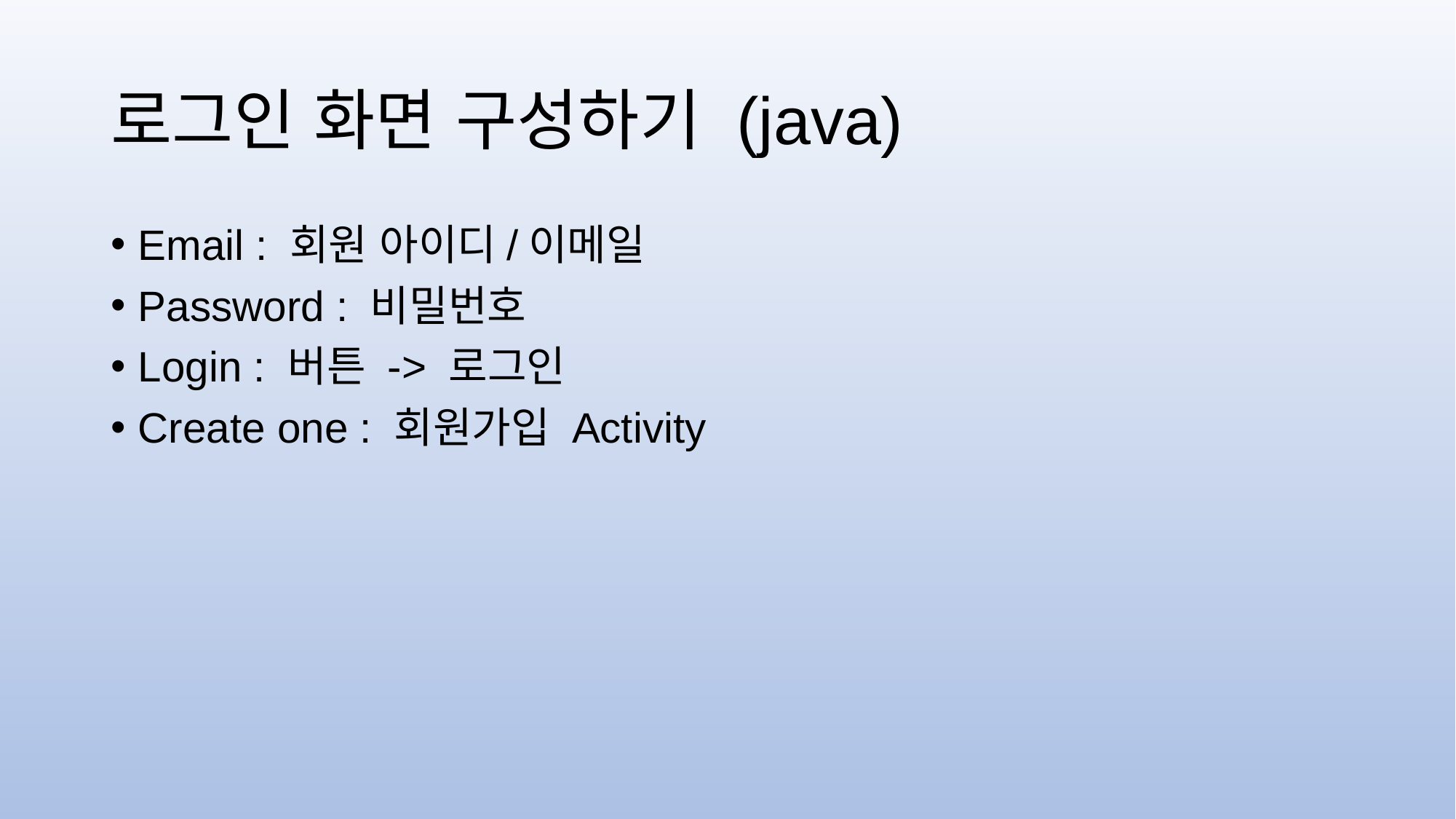

# 로그인 화면 구성하기 (java)
Email : 회원 아이디/이메일
Password : 비밀번호
Login : 버튼 -> 로그인
Create one : 회원가입 Activity